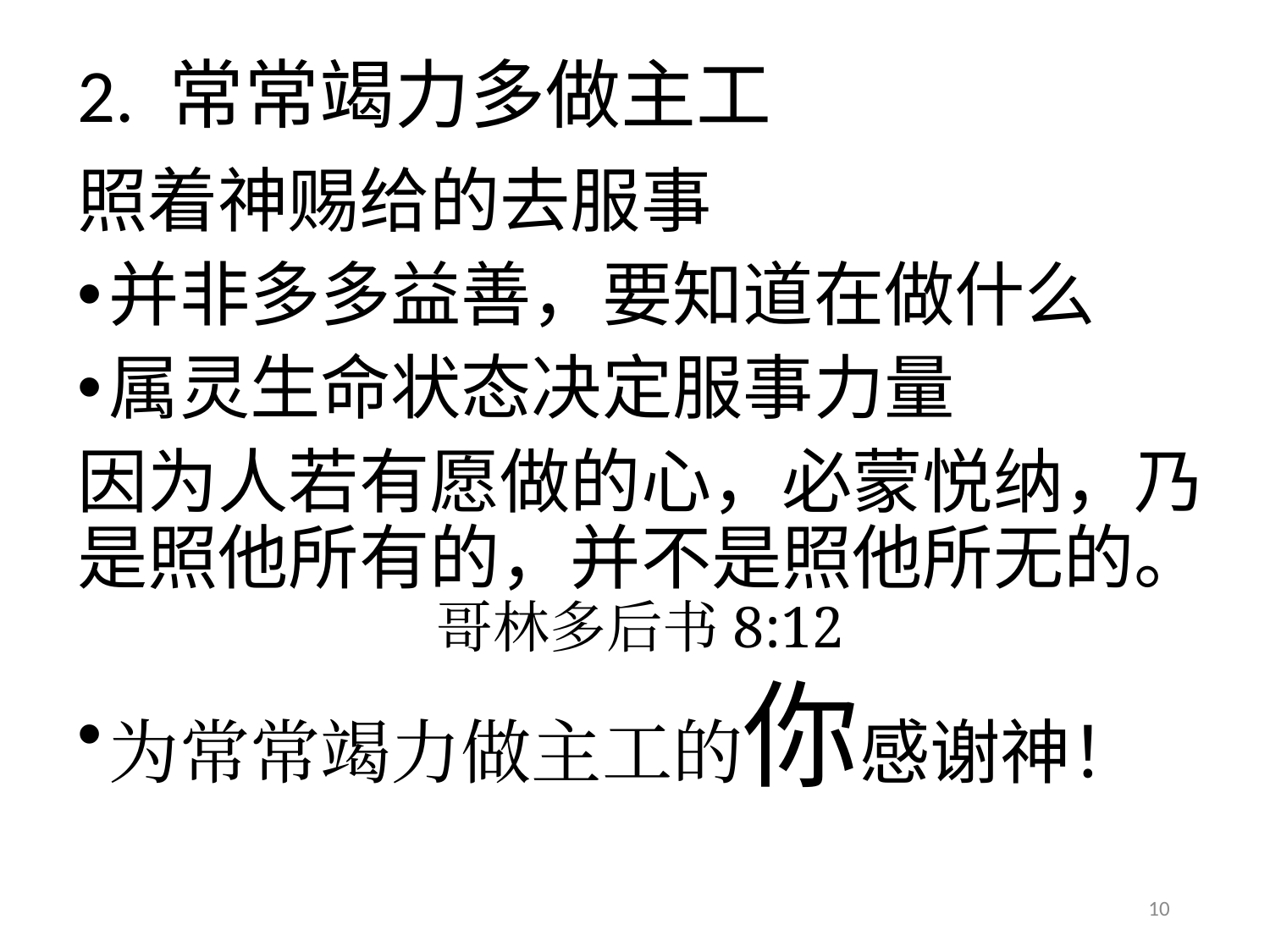

# 2. 常常竭力多做主工
照着神赐给的去服事
并非多多益善，要知道在做什么
属灵生命状态决定服事力量
因为人若有愿做的心，必蒙悦纳，乃是照他所有的，并不是照他所无的。
                         哥林多后书8:12
为常常竭力做主工的你感谢神！
10